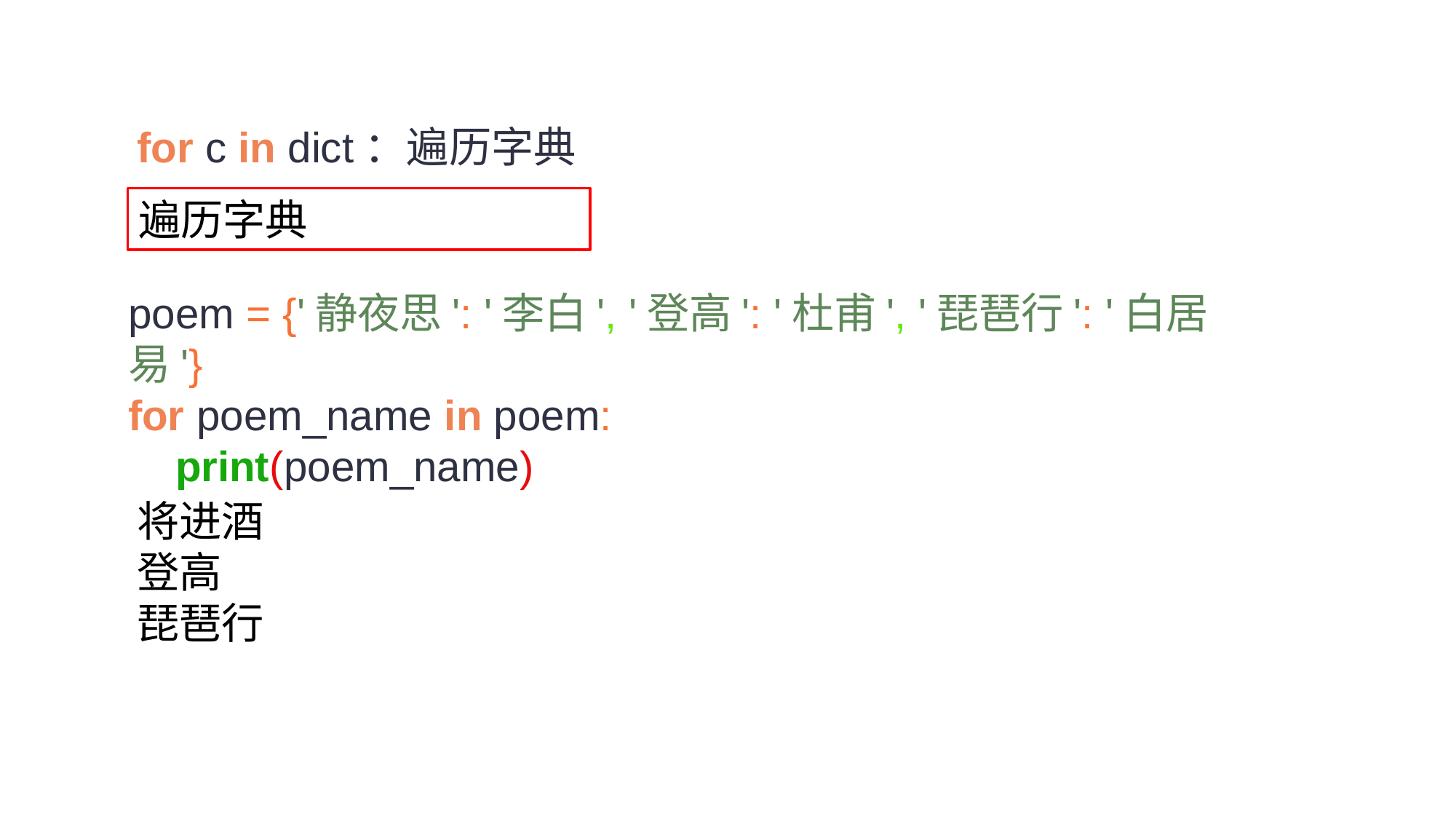

for c in dict：遍历字典
遍历字典
poem = {'静夜思': '李白', '登高': '杜甫', '琵琶行': '白居易'}
for poem_name in poem:
    print(poem_name)
将进酒
登高
琵琶行